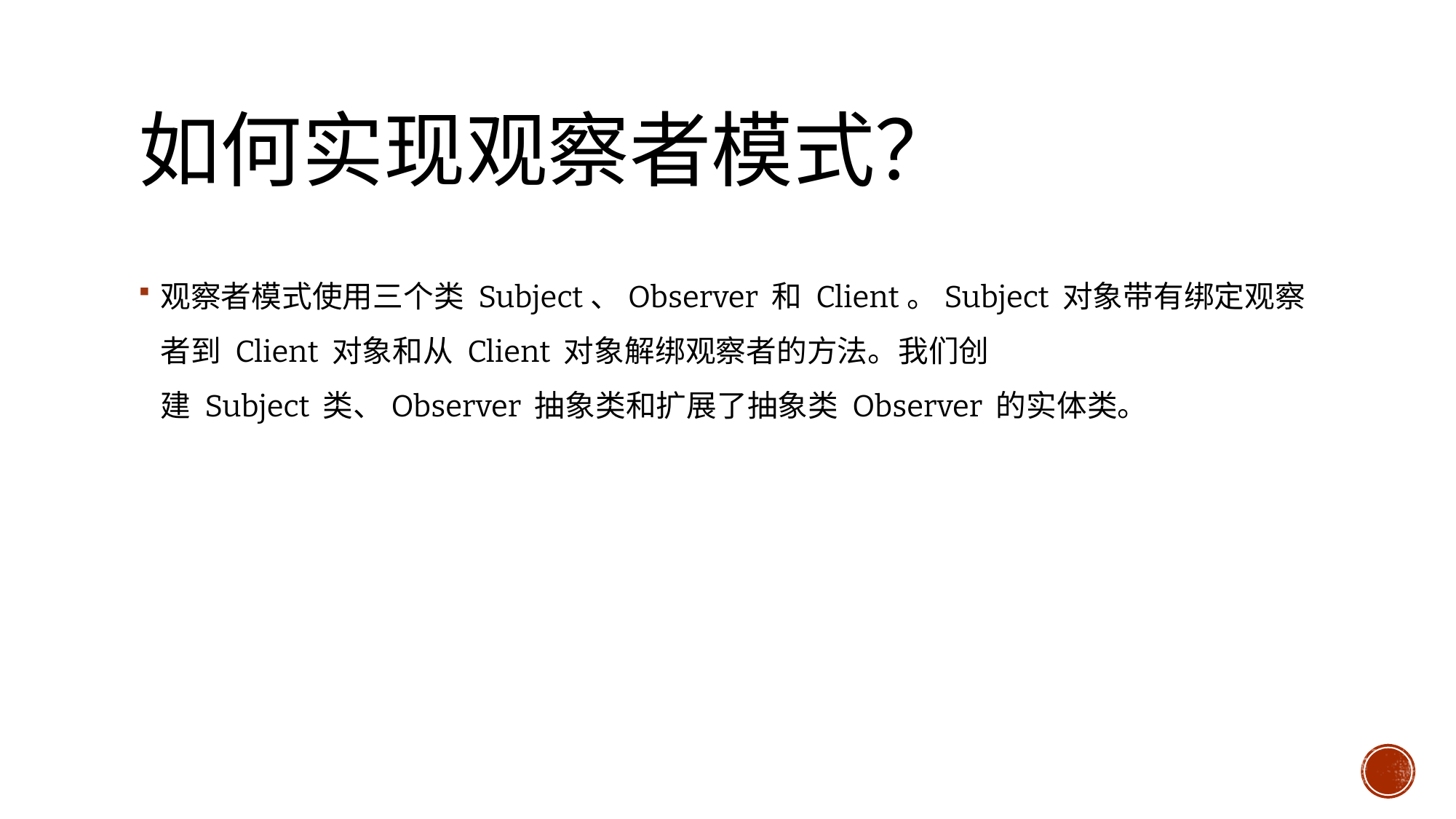

# 如何实现观察者模式？
观察者模式使用三个类 Subject、Observer 和 Client。Subject 对象带有绑定观察者到 Client 对象和从 Client 对象解绑观察者的方法。我们创建 Subject 类、Observer 抽象类和扩展了抽象类 Observer 的实体类。